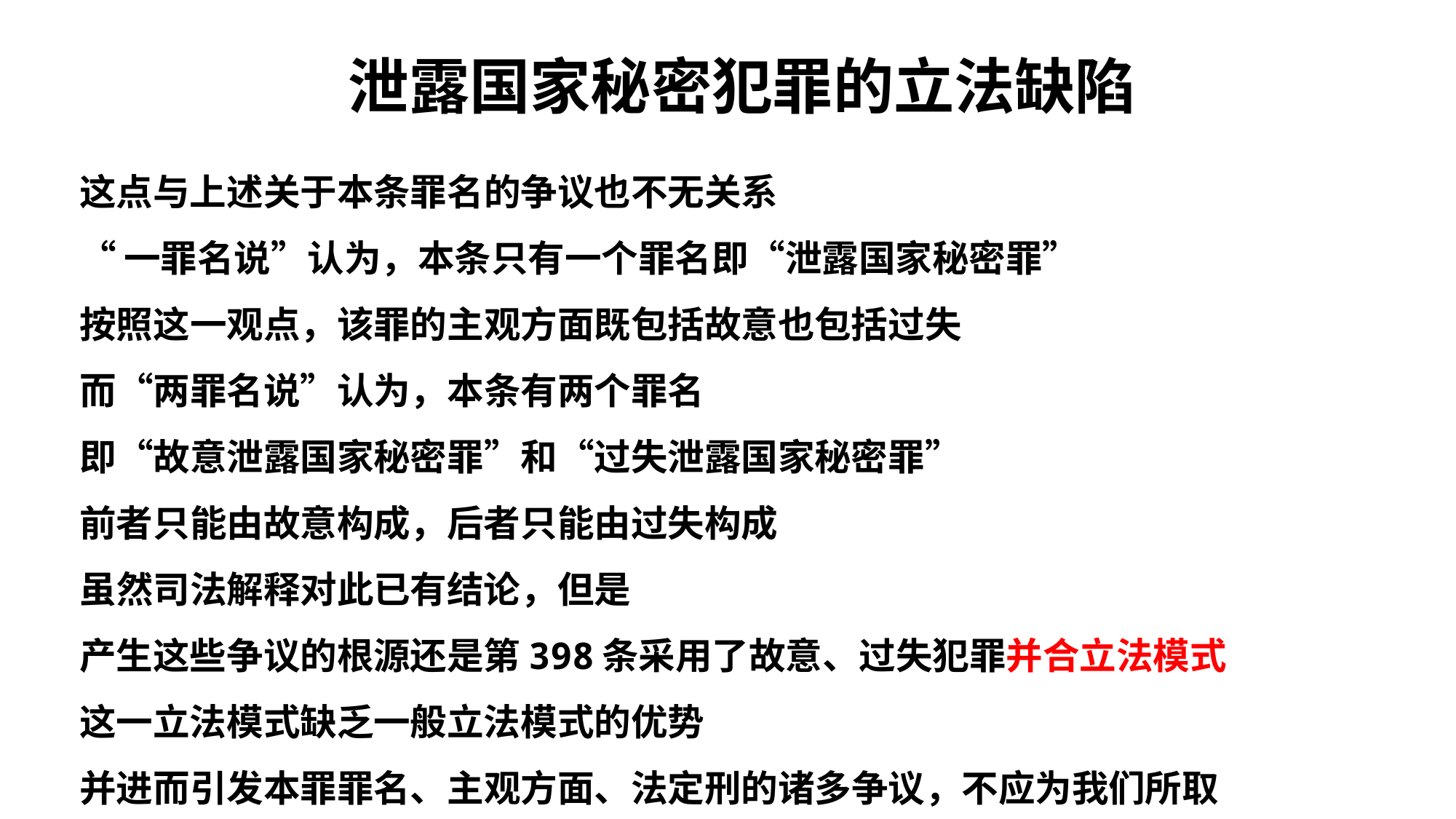

# 泄露国家秘密犯罪的立法缺陷
这点与上述关于本条罪名的争议也不无关系
“一罪名说”认为，本条只有一个罪名即“泄露国家秘密罪”
按照这一观点，该罪的主观方面既包括故意也包括过失
而“两罪名说”认为，本条有两个罪名
即“故意泄露国家秘密罪”和“过失泄露国家秘密罪”
前者只能由故意构成，后者只能由过失构成
虽然司法解释对此已有结论，但是
产生这些争议的根源还是第398条采用了故意、过失犯罪并合立法模式
这一立法模式缺乏一般立法模式的优势
并进而引发本罪罪名、主观方面、法定刑的诸多争议，不应为我们所取